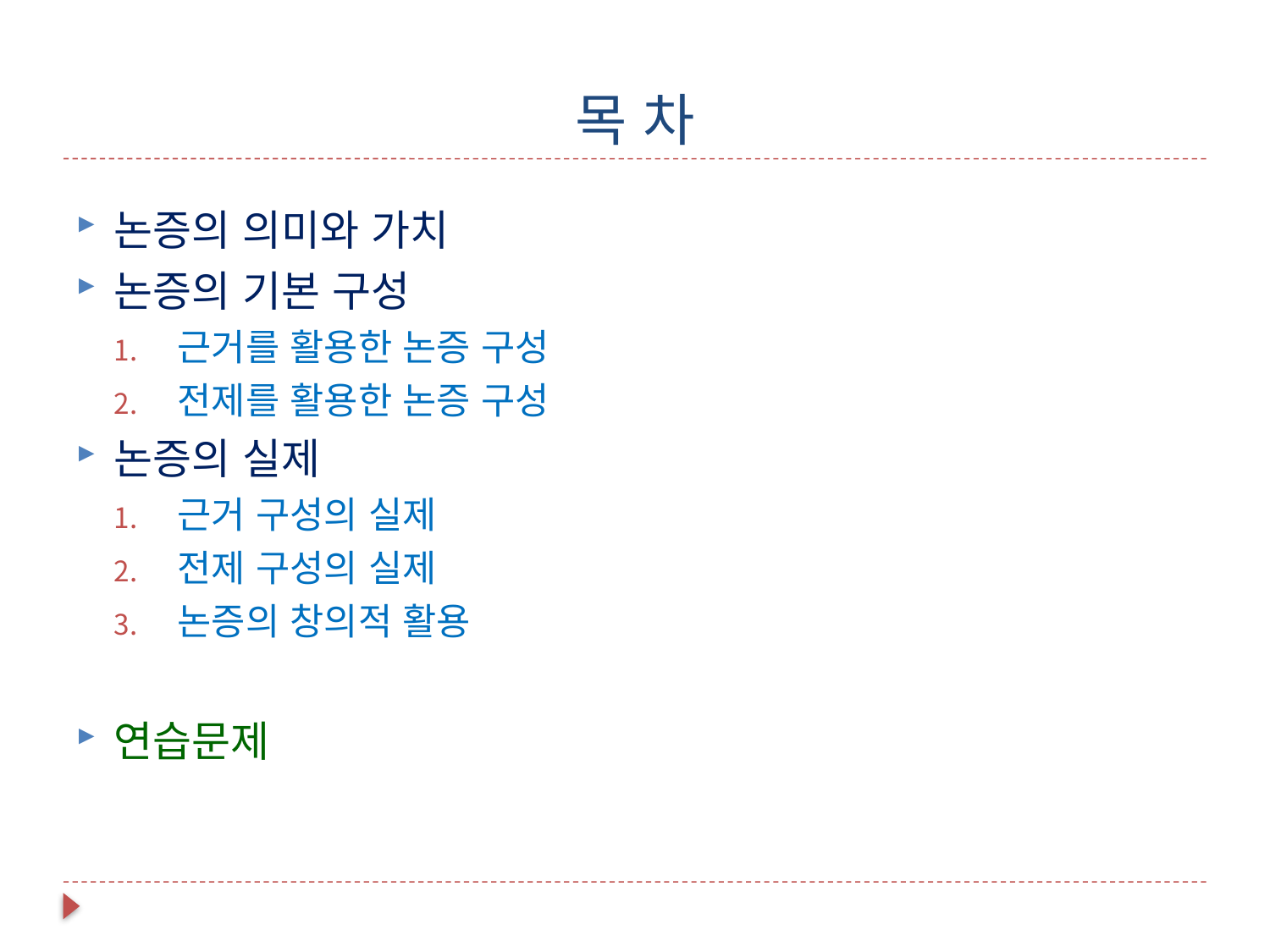

# 목 차

논증의 의미와 가치
논증의 기본 구성
근거를 활용한 논증 구성
전제를 활용한 논증 구성
논증의 실제
근거 구성의 실제
전제 구성의 실제
논증의 창의적 활용

연습문제